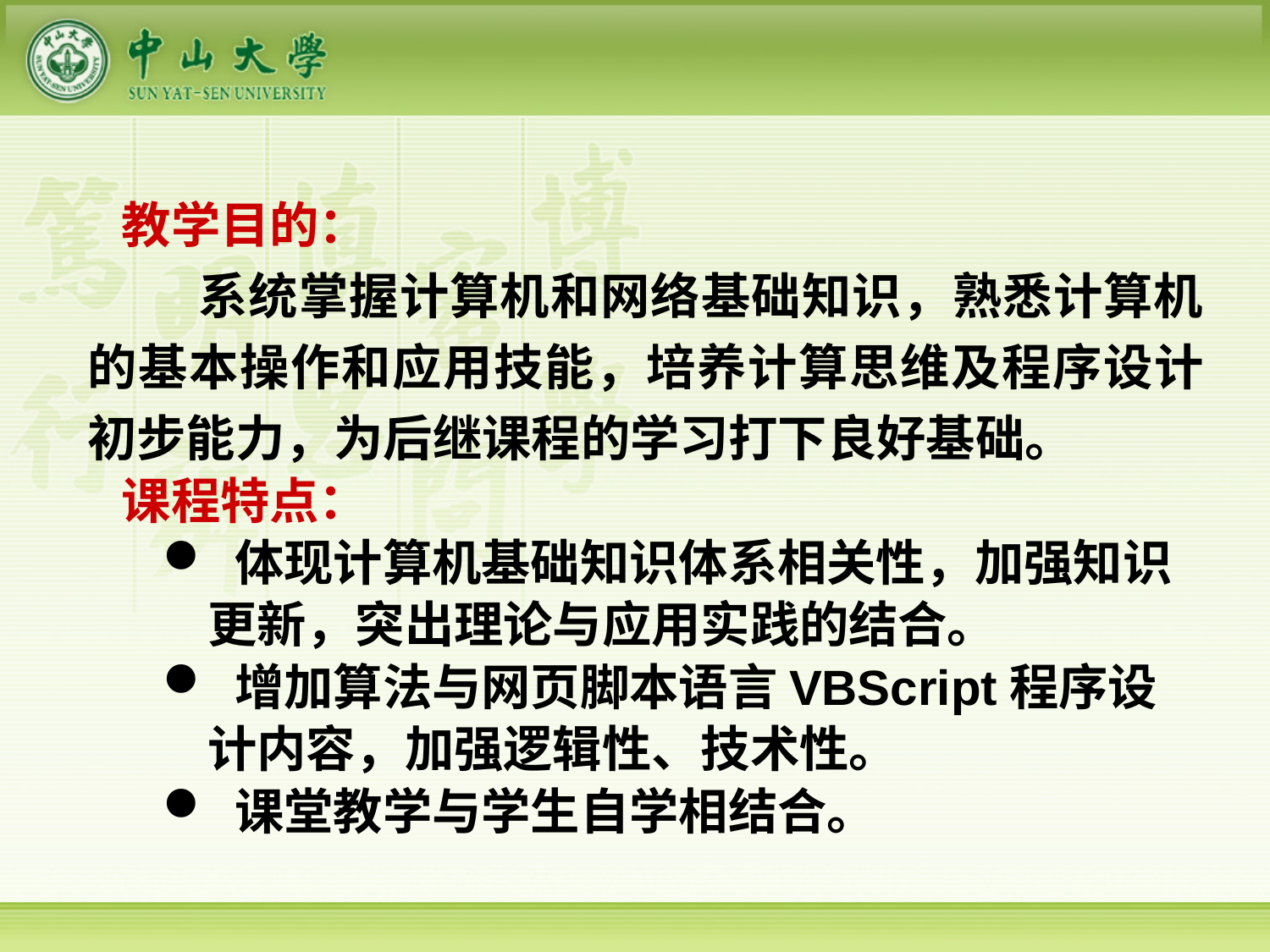

教学目的：
        系统掌握计算机和网络基础知识，熟悉计算机的基本操作和应用技能，培养计算思维及程序设计初步能力，为后继课程的学习打下良好基础。
  课程特点：
 体现计算机基础知识体系相关性，加强知识更新，突出理论与应用实践的结合。
 增加算法与网页脚本语言VBScript程序设计内容，加强逻辑性、技术性。
 课堂教学与学生自学相结合。